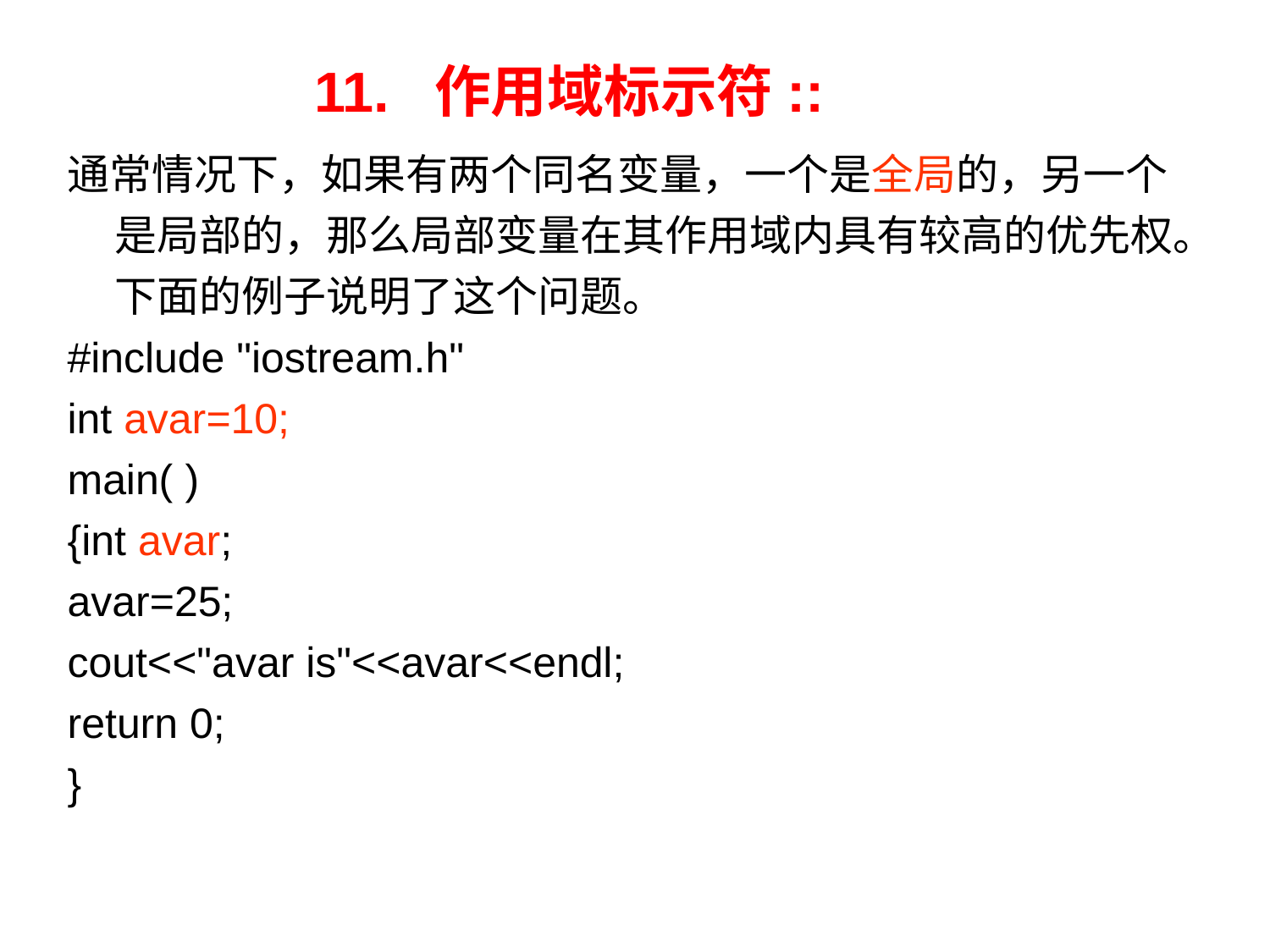

11.  作用域标示符::
通常情况下，如果有两个同名变量，一个是全局的，另一个是局部的，那么局部变量在其作用域内具有较高的优先权。下面的例子说明了这个问题。
#include "iostream.h"
int avar=10;
main( )
{int avar;
avar=25;
cout<<"avar is"<<avar<<endl;
return 0;
}